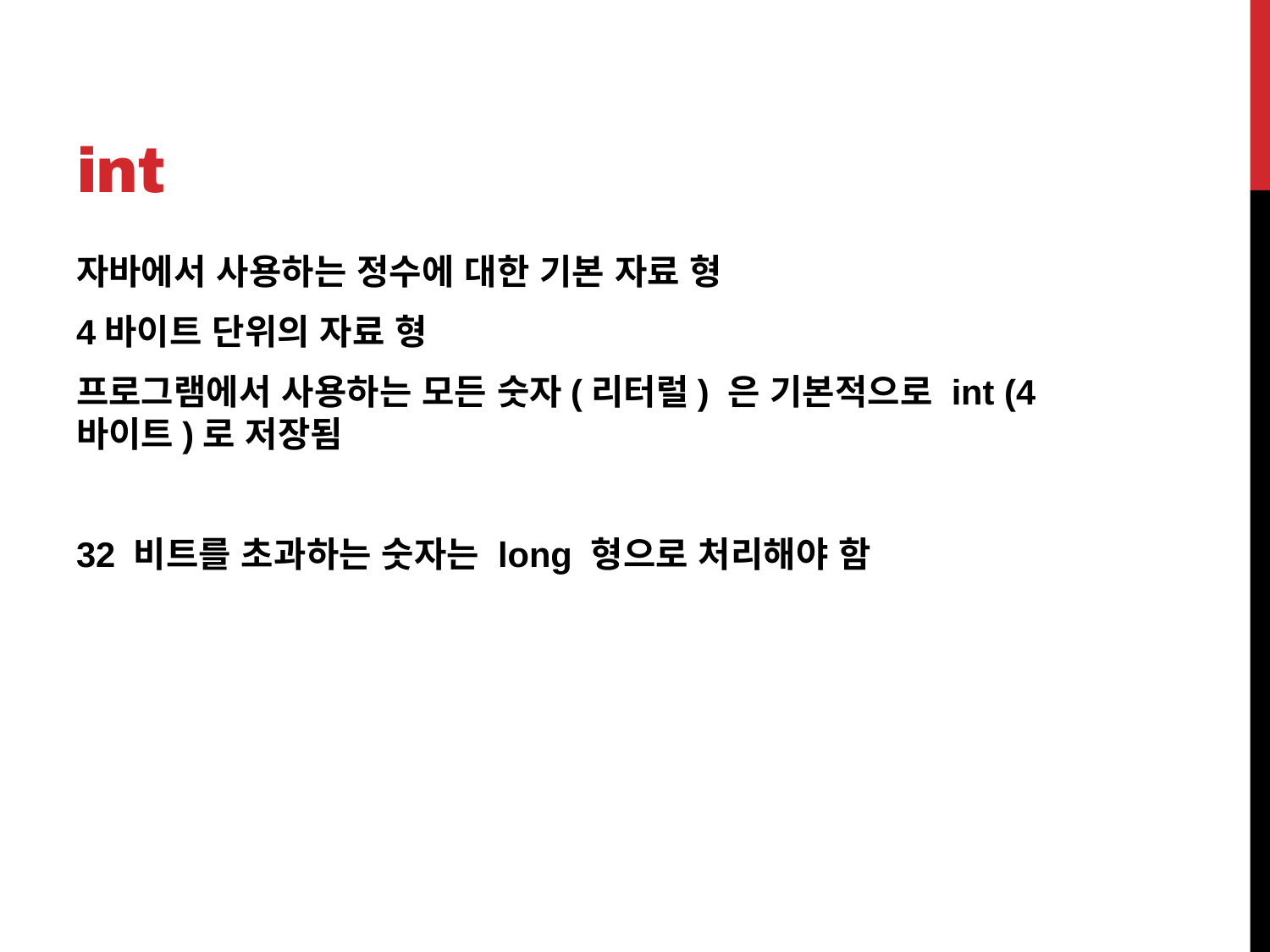

# int
자바에서 사용하는 정수에 대한 기본 자료 형
4바이트 단위의 자료 형
프로그램에서 사용하는 모든 숫자(리터럴) 은 기본적으로 int (4바이트)로 저장됨

32 비트를 초과하는 숫자는 long 형으로 처리해야 함